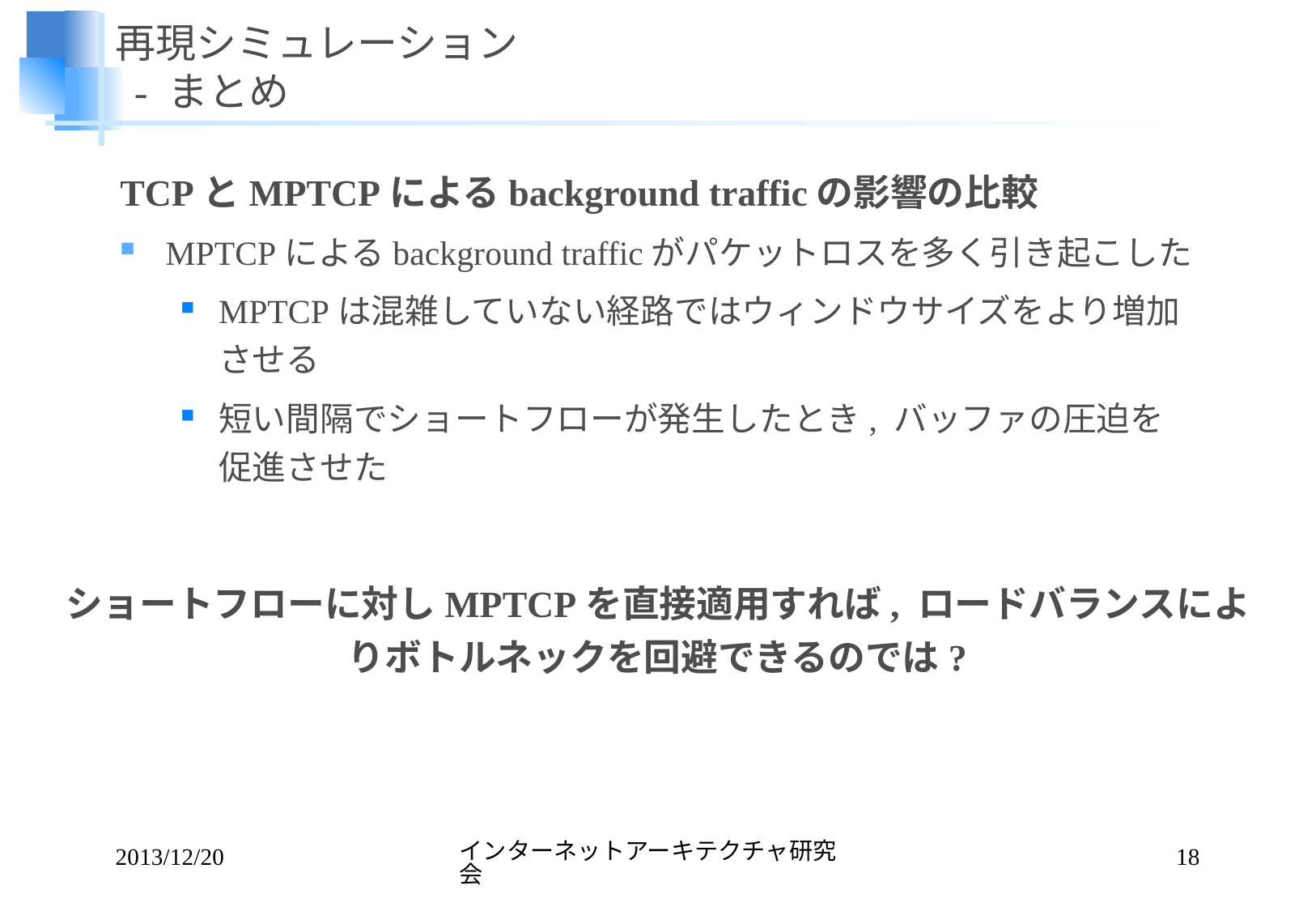

# 再現シミュレーション - まとめ
TCPとMPTCPによるbackground trafficの影響の比較
MPTCPによるbackground trafficがパケットロスを多く引き起こした
MPTCPは混雑していない経路ではウィンドウサイズをより増加させる
短い間隔でショートフローが発生したとき, バッファの圧迫を促進させた
ショートフローに対しMPTCPを直接適用すれば, ロードバランスによりボトルネックを回避できるのでは?
2013/12/20
インターネットアーキテクチャ研究会
18